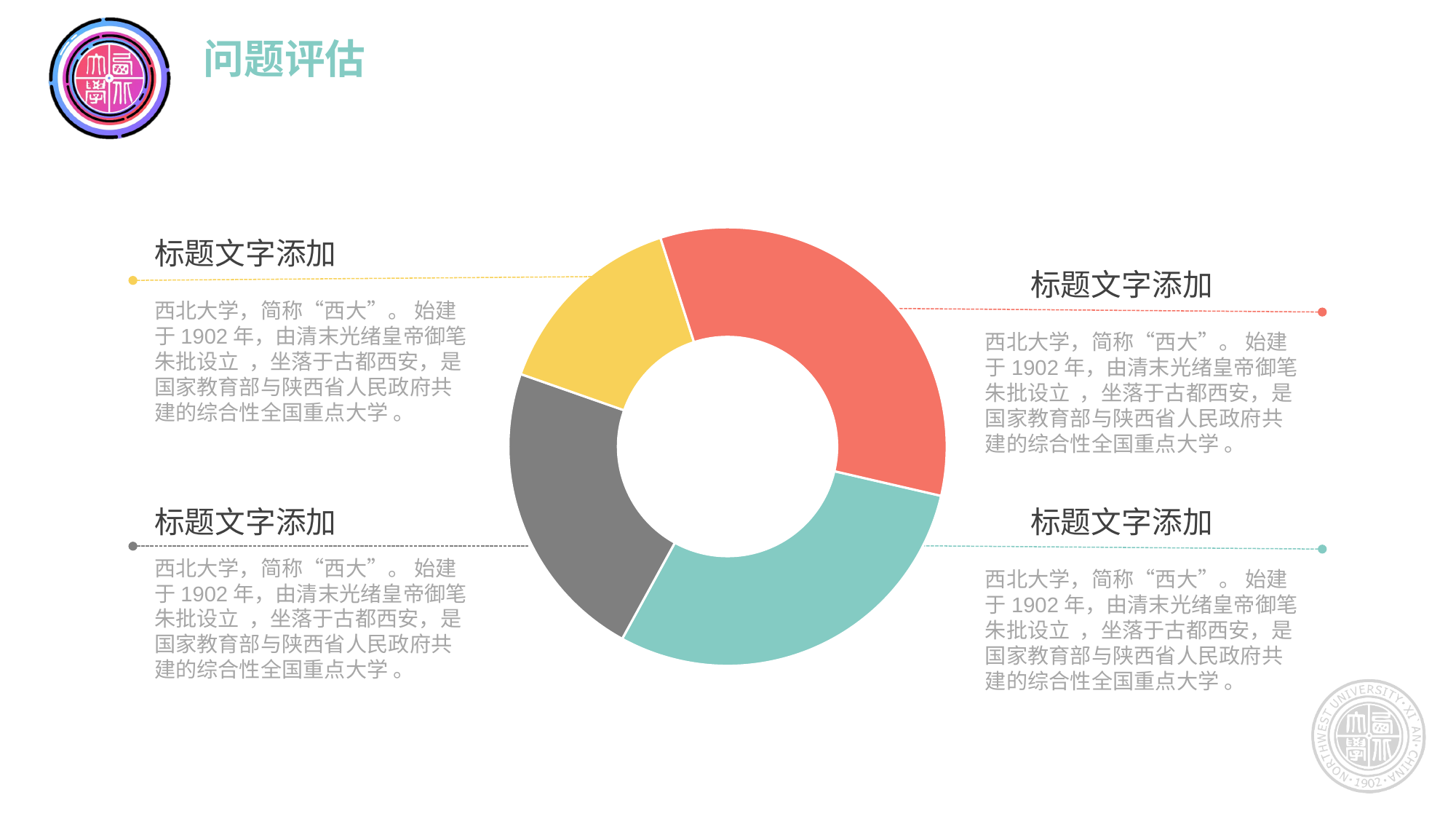

问题评估

### Chart

| Category | 销售额 |
|---|---|
| 第一季度 | 4.2 |
| 第二季度 | 3.2 |
| 第三季度 | 2.1 |
| 第四季度 | 4.8 |
标题文字添加
西北大学，简称“西大”。 始建于1902年，由清末光绪皇帝御笔朱批设立  ，坐落于古都西安，是国家教育部与陕西省人民政府共建的综合性全国重点大学 。
标题文字添加
西北大学，简称“西大”。 始建于1902年，由清末光绪皇帝御笔朱批设立  ，坐落于古都西安，是国家教育部与陕西省人民政府共建的综合性全国重点大学 。
标题文字添加
西北大学，简称“西大”。 始建于1902年，由清末光绪皇帝御笔朱批设立  ，坐落于古都西安，是国家教育部与陕西省人民政府共建的综合性全国重点大学 。
标题文字添加
西北大学，简称“西大”。 始建于1902年，由清末光绪皇帝御笔朱批设立  ，坐落于古都西安，是国家教育部与陕西省人民政府共建的综合性全国重点大学 。